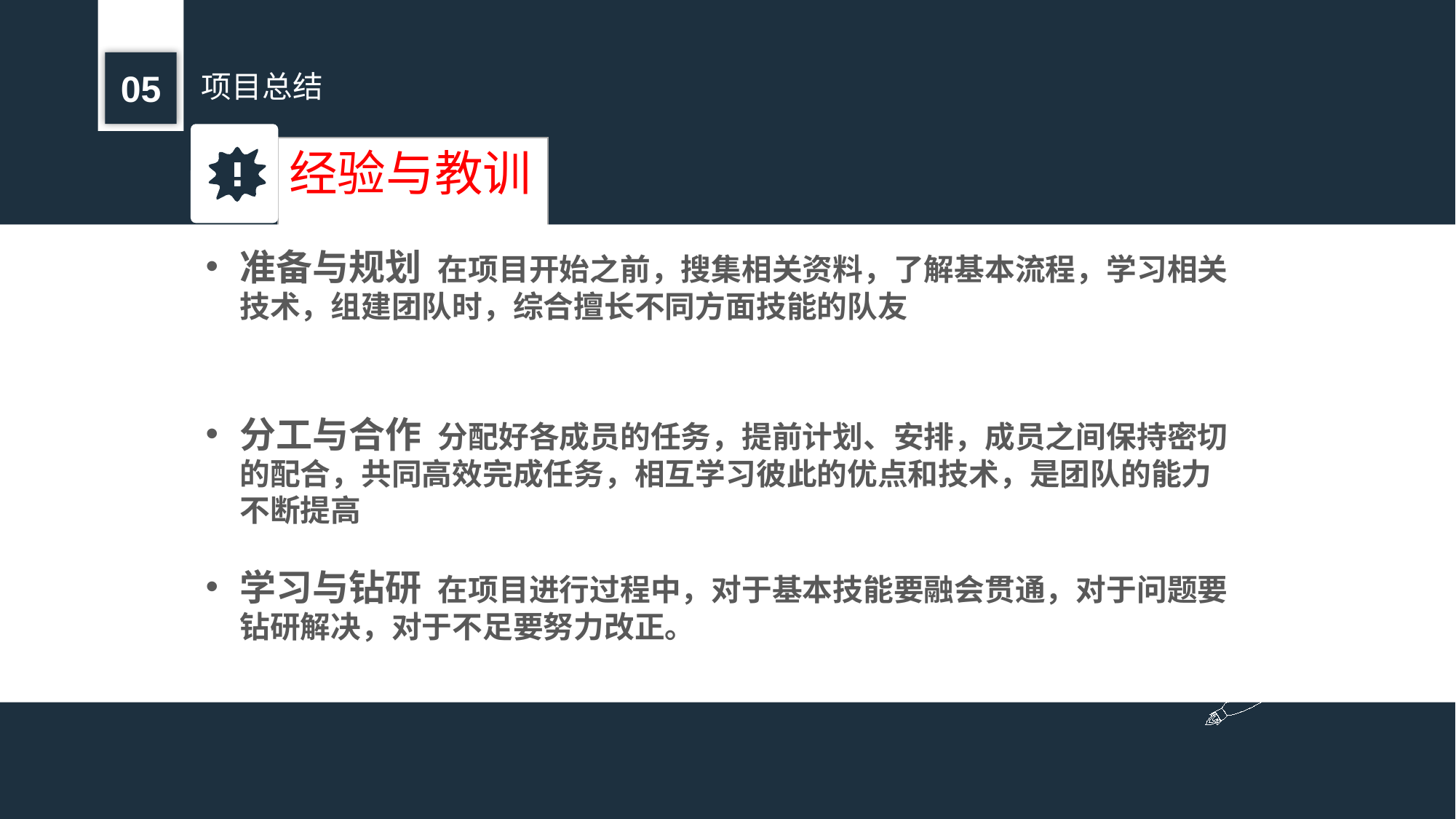

项目总结
05

经验与教训

准备与规划  在项目开始之前，搜集相关资料，了解基本流程，学习相关技术，组建团队时，综合擅长不同方面技能的队友

分工与合作  分配好各成员的任务，提前计划、安排，成员之间保持密切 的配合，共同高效完成任务，相互学习彼此的优点和技术，是团队的能力不断提高

学习与钻研  在项目进行过程中，对于基本技能要融会贯通，对于问题要钻研解决，对于不足要努力改正。